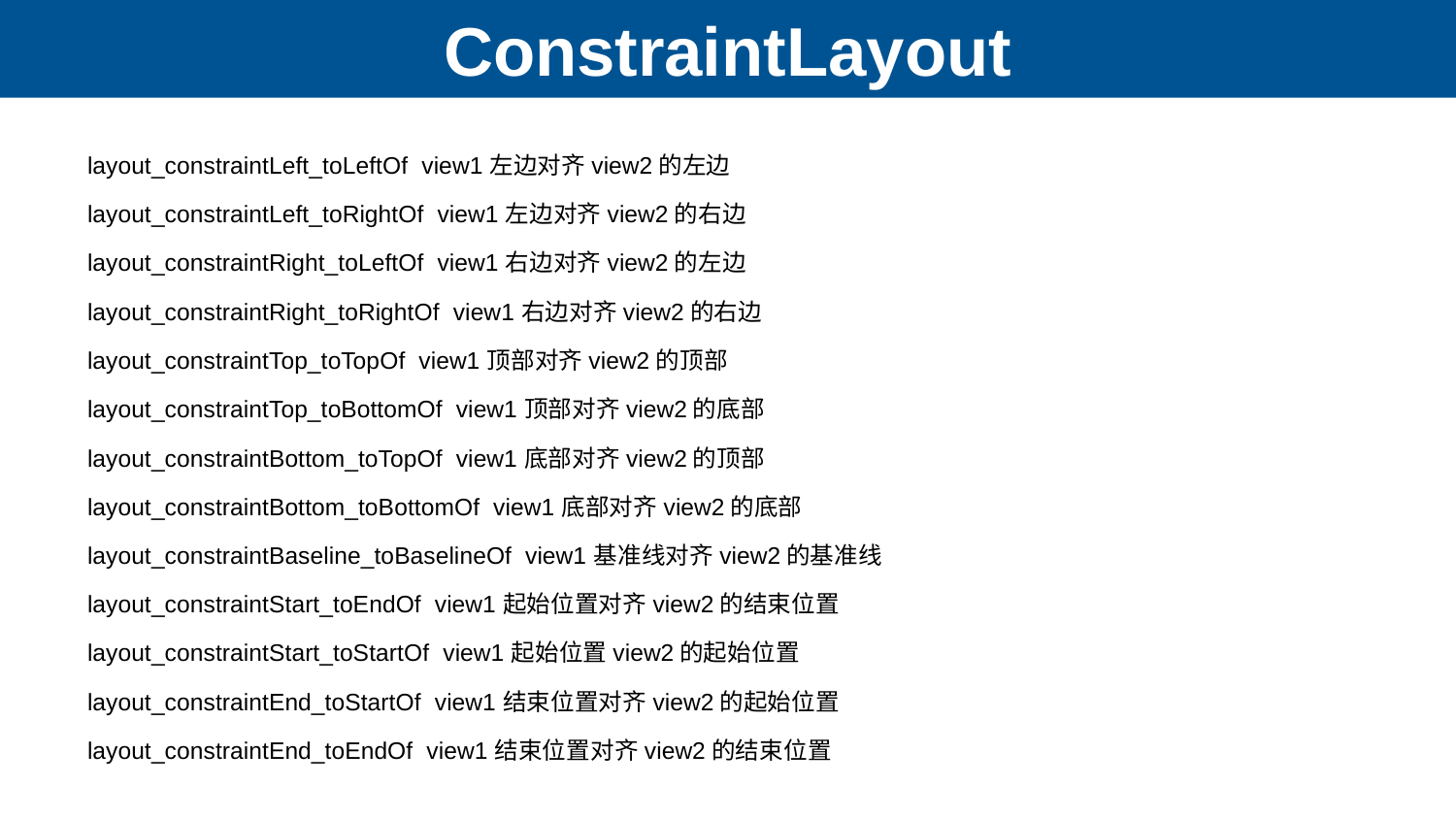

# ConstraintLayout
layout_constraintLeft_toLeftOf  view1左边对齐view2的左边
layout_constraintLeft_toRightOf  view1左边对齐view2的右边
layout_constraintRight_toLeftOf  view1右边对齐view2的左边
layout_constraintRight_toRightOf  view1右边对齐view2的右边
layout_constraintTop_toTopOf  view1顶部对齐view2的顶部
layout_constraintTop_toBottomOf  view1顶部对齐view2的底部
layout_constraintBottom_toTopOf  view1底部对齐view2的顶部
layout_constraintBottom_toBottomOf  view1底部对齐view2的底部
layout_constraintBaseline_toBaselineOf  view1基准线对齐view2的基准线
layout_constraintStart_toEndOf  view1起始位置对齐view2的结束位置
layout_constraintStart_toStartOf  view1起始位置view2的起始位置
layout_constraintEnd_toStartOf  view1结束位置对齐view2的起始位置
layout_constraintEnd_toEndOf  view1结束位置对齐view2的结束位置